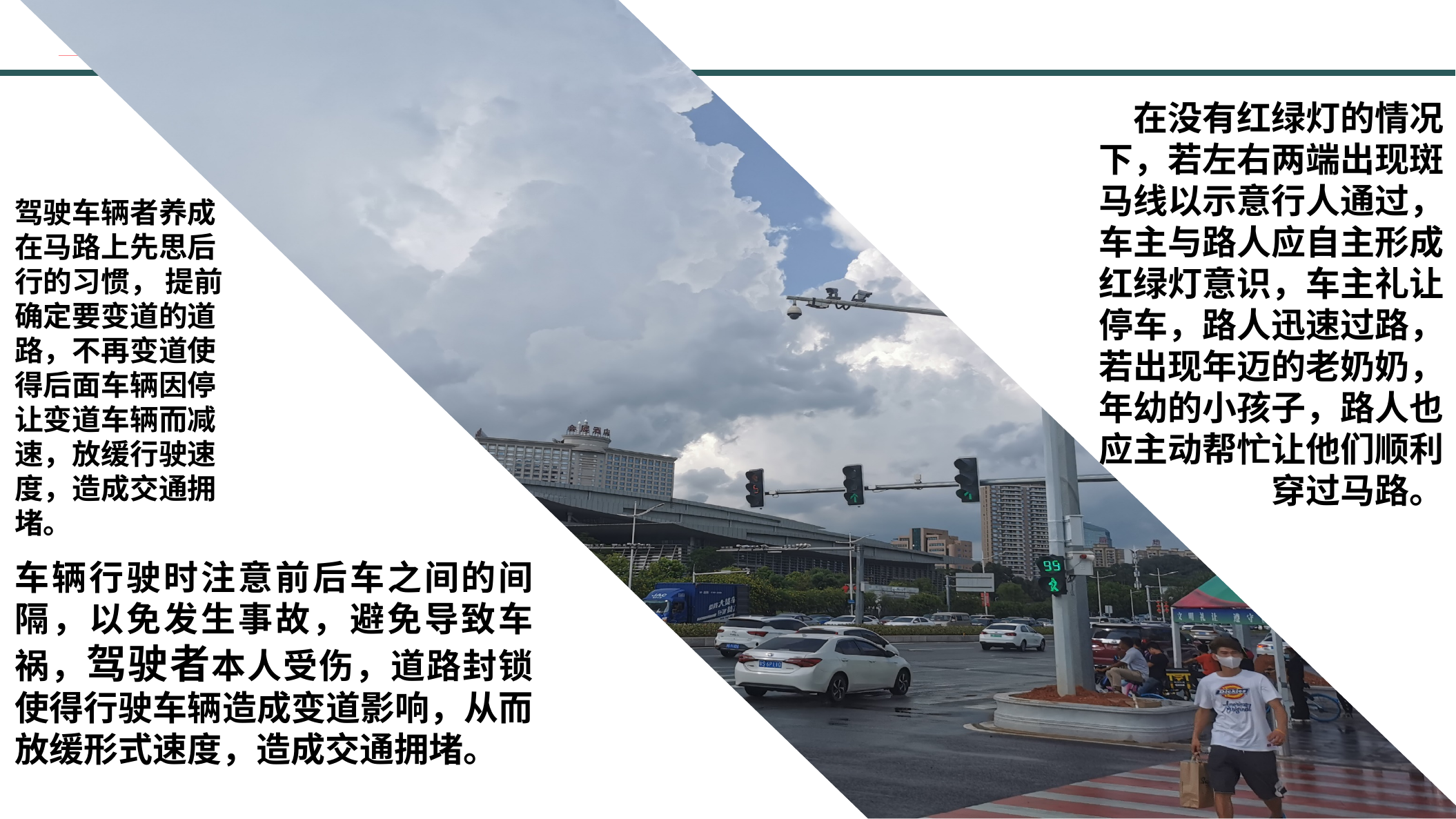

在没有红绿灯的情况下，若左右两端出现斑马线以示意行人通过，车主与路人应自主形成红绿灯意识，车主礼让停车，路人迅速过路，若出现年迈的老奶奶，年幼的小孩子，路人也应主动帮忙让他们顺利穿过马路。
驾驶车辆者养成在马路上先思后行的习惯， 提前确定要变道的道路，不再变道使得后面车辆因停让变道车辆而减速，放缓行驶速度，造成交通拥堵。

车辆行驶时注意前后车之间的间隔，以免发生事故，避免导致车祸，驾驶者本人受伤，道路封锁使得行驶车辆造成变道影响，从而放缓形式速度，造成交通拥堵。